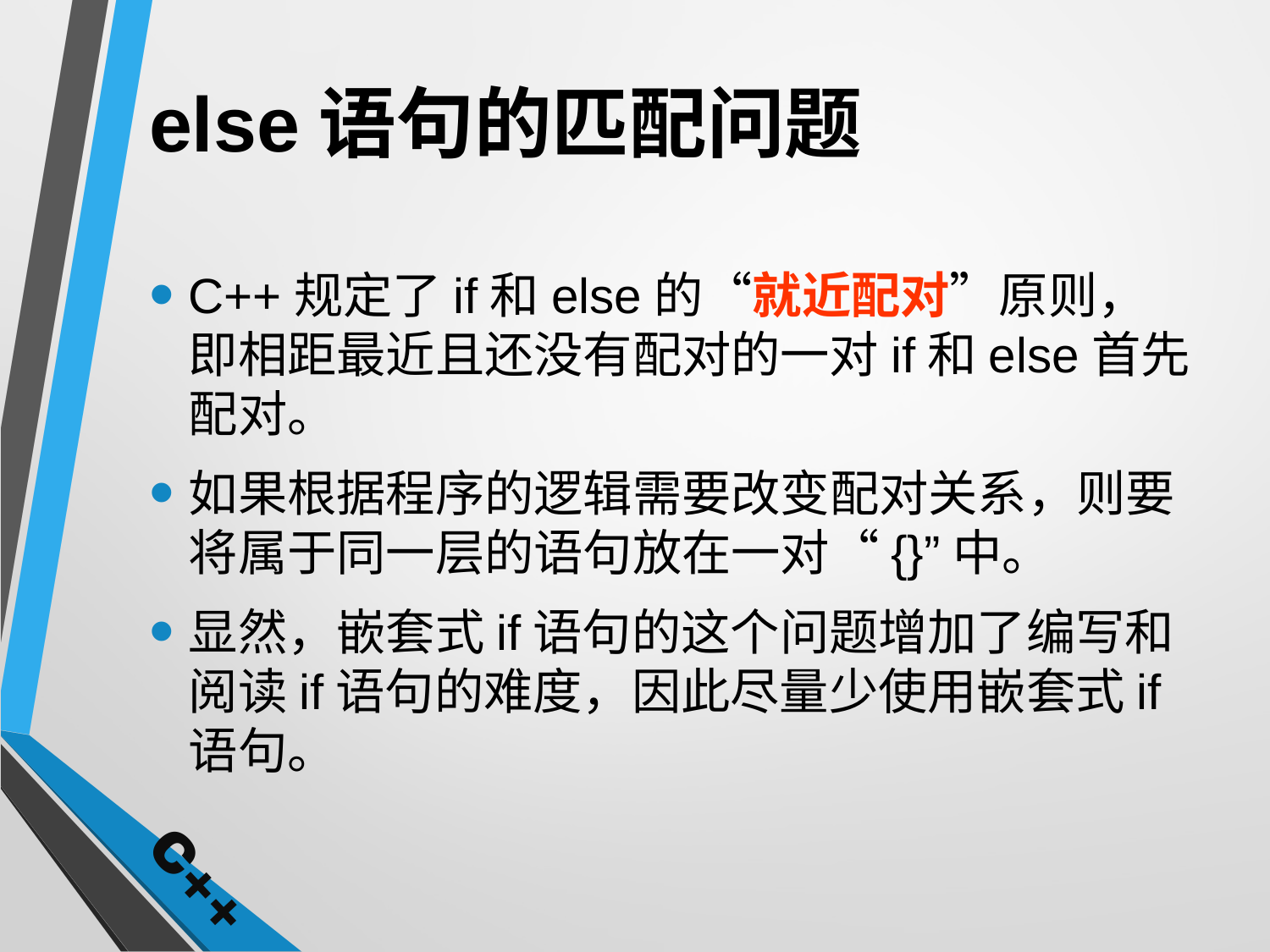

# else语句的匹配问题
C++规定了if和else的“就近配对”原则，即相距最近且还没有配对的一对if和else首先配对。
如果根据程序的逻辑需要改变配对关系，则要将属于同一层的语句放在一对“{}”中。
显然，嵌套式if语句的这个问题增加了编写和阅读if语句的难度，因此尽量少使用嵌套式if语句。